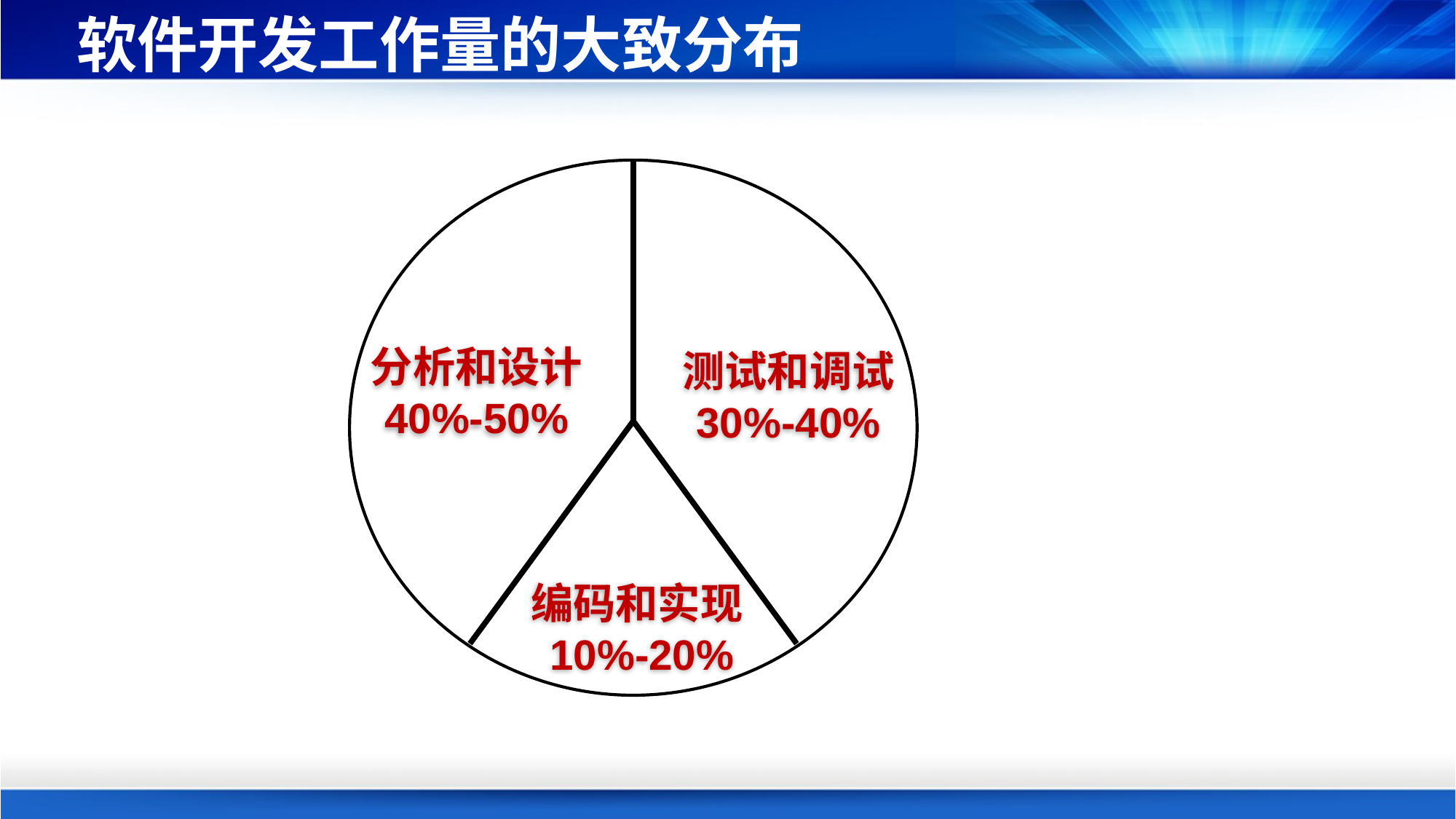

# 软件开发工作量的大致分布

分析和设计
40%-50%
测试和调试
30%-40%
编码和实现10%-20%